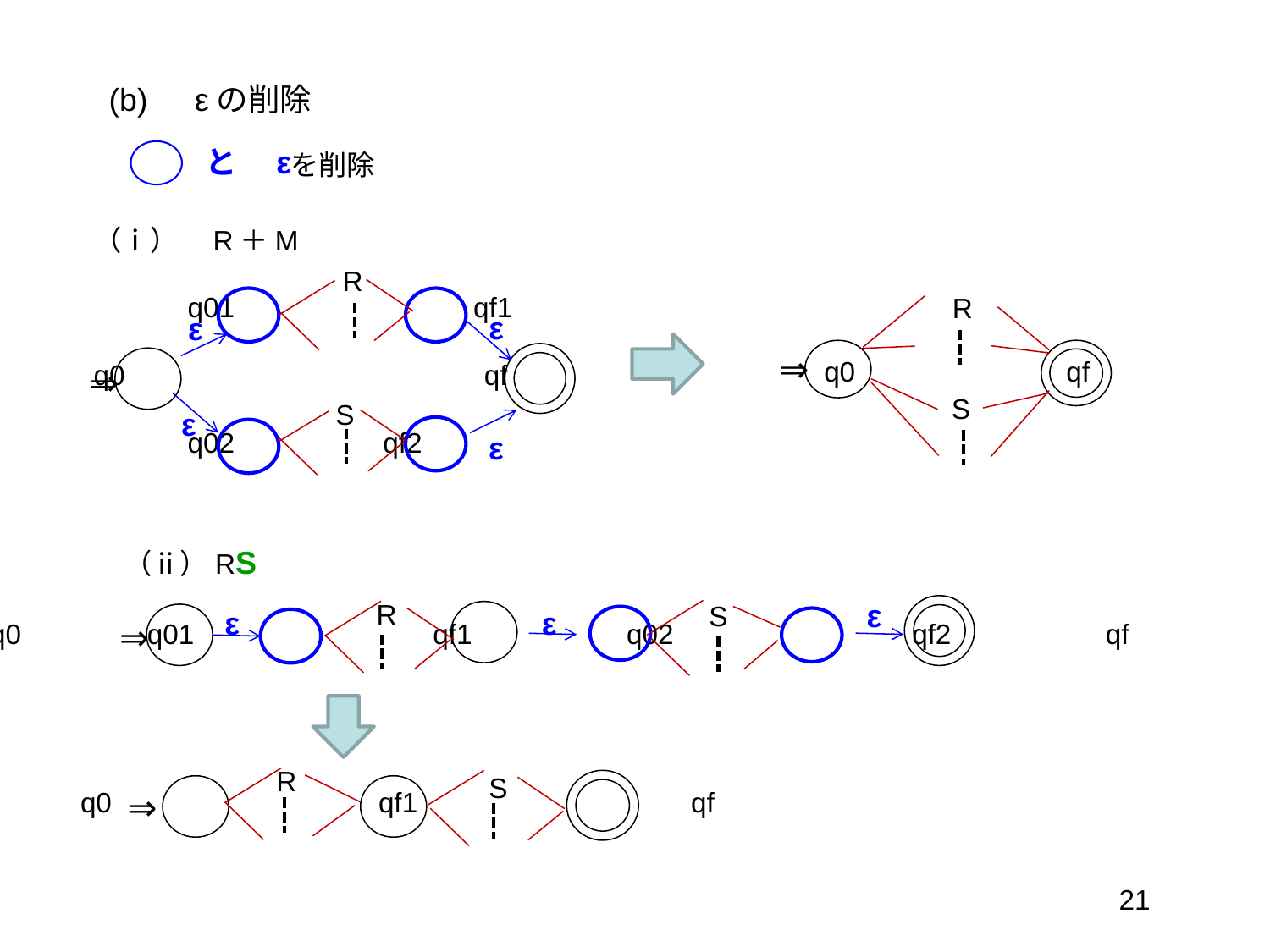

(b)　εの削除
と　ε

を削除
（ⅰ）　R＋M

            q01　　　　　　　　qf1

q0                                              qf

            q02                   qf2
R
R

ε
ε

⇒

q0                           qf
⇒
S
S
ε

ε
（ⅱ）RS
ε
R
S

ε
ε

⇒

q0　　　　q01　　　　　　　　qf1　　　　　q02　　　　　　　　qf2　　　　　qf

R
S

⇒
q0　　　　　　　　　qf1　　　　　　　　　 qf
21